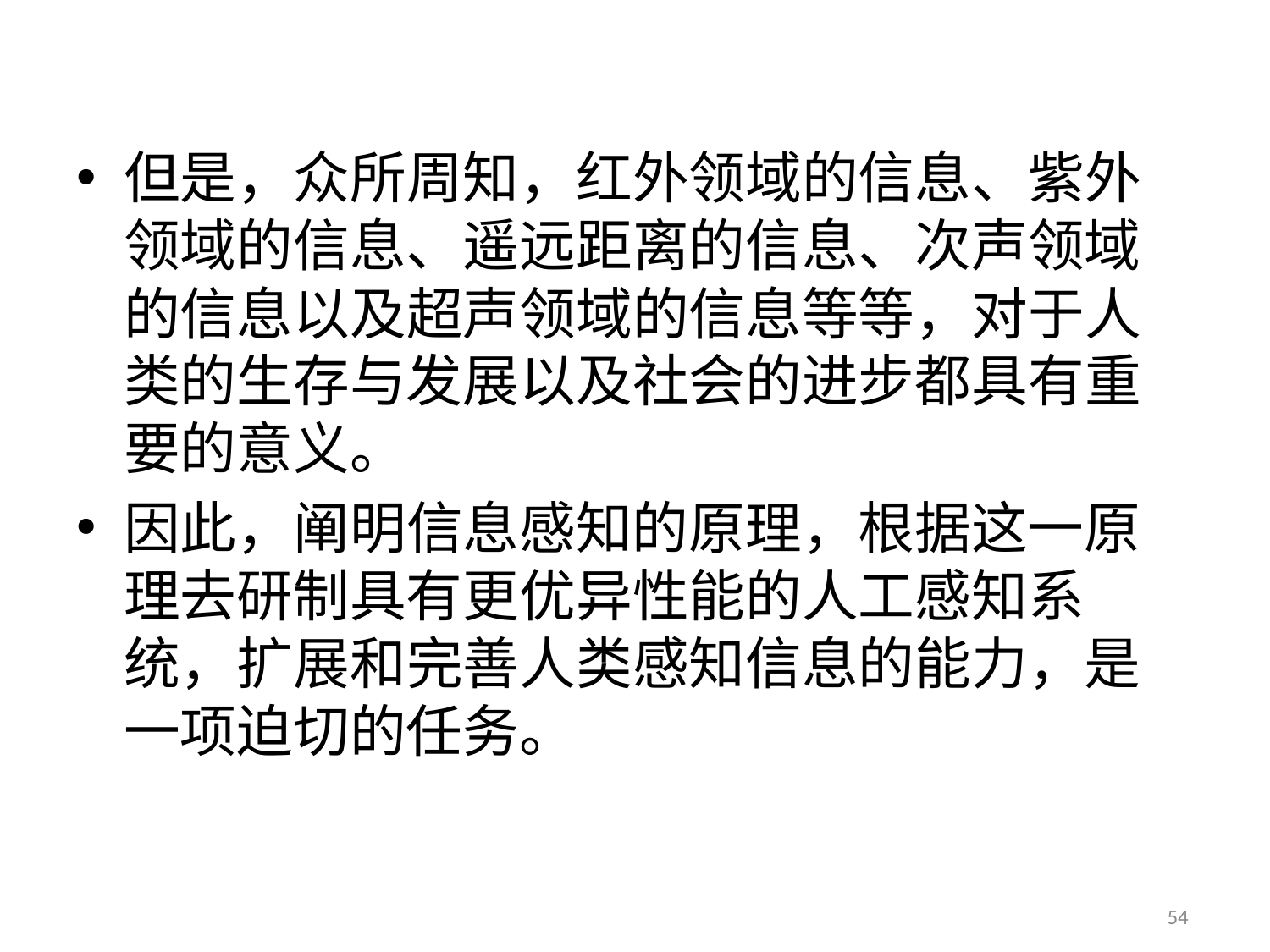

但是，众所周知，红外领域的信息、紫外领域的信息、遥远距离的信息、次声领域的信息以及超声领域的信息等等，对于人类的生存与发展以及社会的进步都具有重要的意义。
因此，阐明信息感知的原理，根据这一原理去研制具有更优异性能的人工感知系统，扩展和完善人类感知信息的能力，是一项迫切的任务。

54